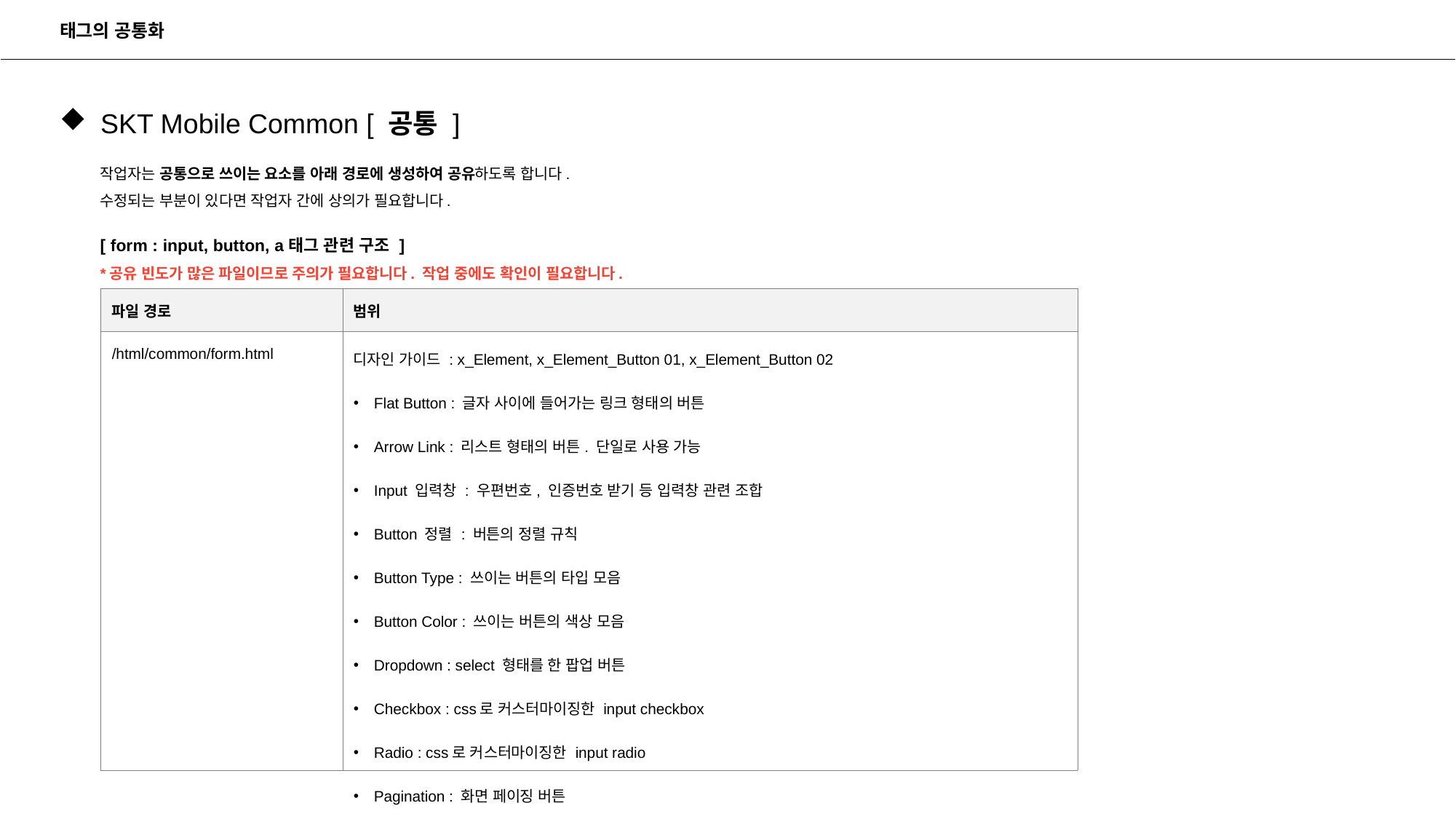

태그의 공통화
SKT Mobile Common [ 공통 ]
작업자는 공통으로 쓰이는 요소를 아래 경로에 생성하여 공유하도록 합니다.
수정되는 부분이 있다면 작업자 간에 상의가 필요합니다.
[ form : input, button, a태그 관련 구조 ]
*공유 빈도가 많은 파일이므로 주의가 필요합니다. 작업 중에도 확인이 필요합니다.
| 파일 경로 | 범위 |
| --- | --- |
| /html/common/form.html | 디자인 가이드 : x\_Element, x\_Element\_Button 01, x\_Element\_Button 02 Flat Button : 글자 사이에 들어가는 링크 형태의 버튼 Arrow Link : 리스트 형태의 버튼. 단일로 사용 가능 Input 입력창 : 우편번호, 인증번호 받기 등 입력창 관련 조합 Button 정렬 : 버튼의 정렬 규칙 Button Type : 쓰이는 버튼의 타입 모음 Button Color : 쓰이는 버튼의 색상 모음 Dropdown : select 형태를 한 팝업 버튼 Checkbox : css로 커스터마이징한 input checkbox Radio : css로 커스터마이징한 input radio Pagination : 화면 페이징 버튼 Top button : 화면 하단에 위치하는 탑 버튼 |